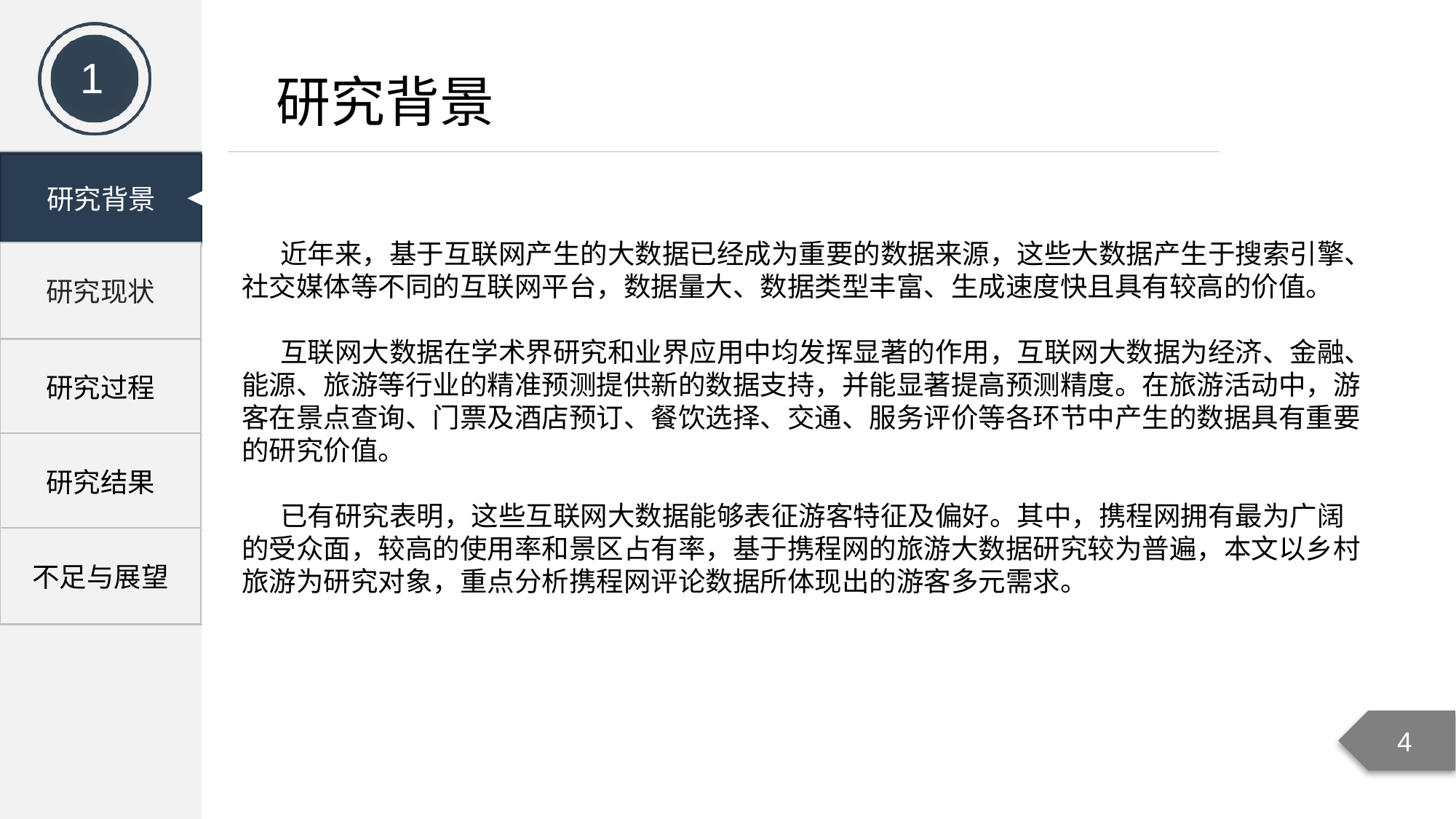

1
研究背景
研究背景

近年来，基于互联网产生的大数据已经成为重要的数据来源，这些大数据产生于搜索引擎、社交媒体等不同的互联网平台，数据量大、数据类型丰富、生成速度快且具有较高的价值。

互联网大数据在学术界研究和业界应用中均发挥显著的作用，互联网大数据为经济、金融、能源、旅游等行业的精准预测提供新的数据支持，并能显著提高预测精度。在旅游活动中，游客在景点查询、门票及酒店预订、餐饮选择、交通、服务评价等各环节中产生的数据具有重要的研究价值。

已有研究表明，这些互联网大数据能够表征游客特征及偏好。其中，携程网拥有最为广阔的受众面，较高的使用率和景区占有率，基于携程网的旅游大数据研究较为普遍，本文以乡村旅游为研究对象，重点分析携程网评论数据所体现出的游客多元需求。
研究现状
研究过程
研究结果
不足与展望